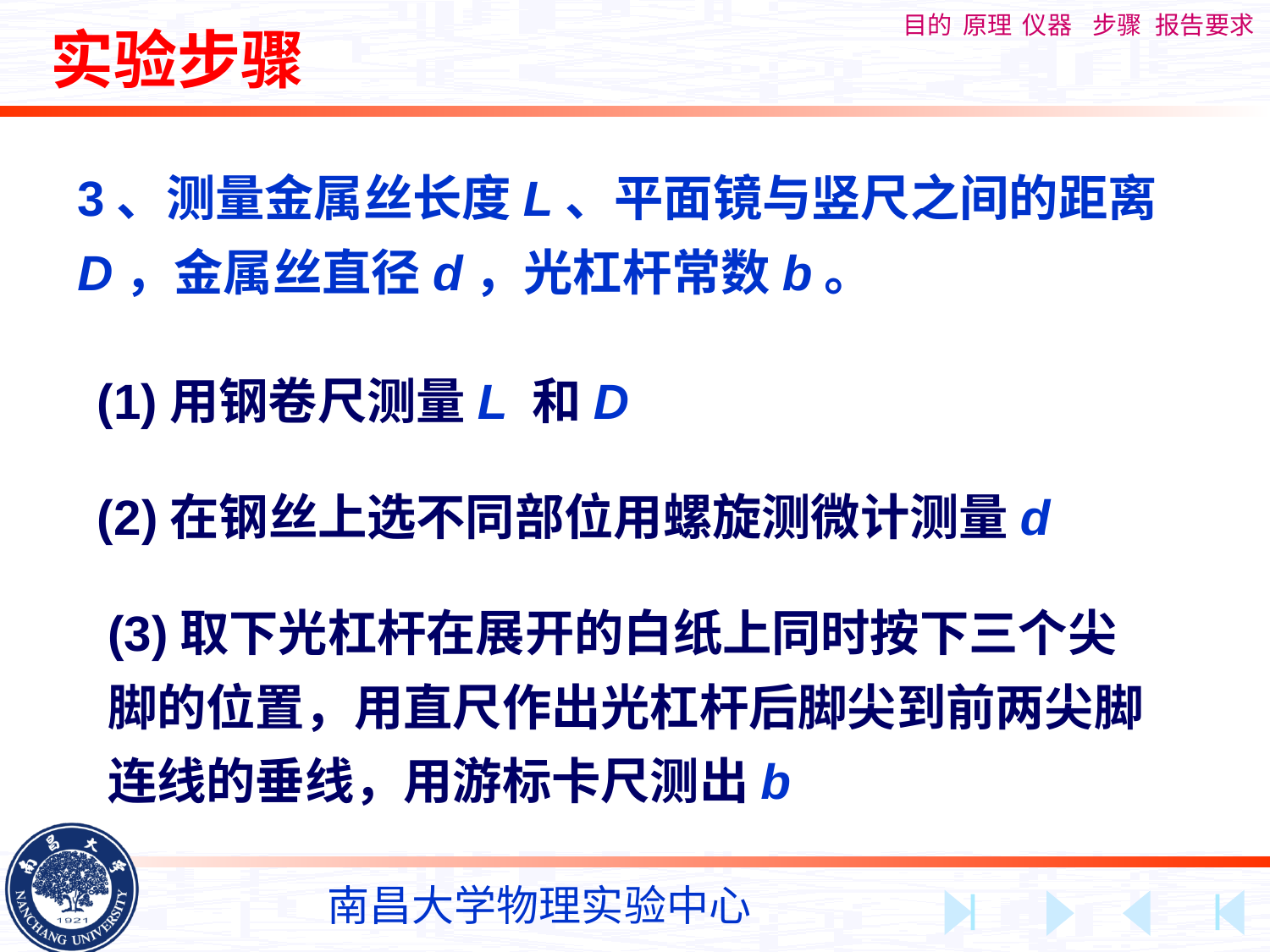

实验步骤
3、测量金属丝长度L、平面镜与竖尺之间的距离D，金属丝直径d，光杠杆常数b。
(1)用钢卷尺测量L 和D
(2)在钢丝上选不同部位用螺旋测微计测量d
(3)取下光杠杆在展开的白纸上同时按下三个尖脚的位置，用直尺作出光杠杆后脚尖到前两尖脚连线的垂线，用游标卡尺测出b